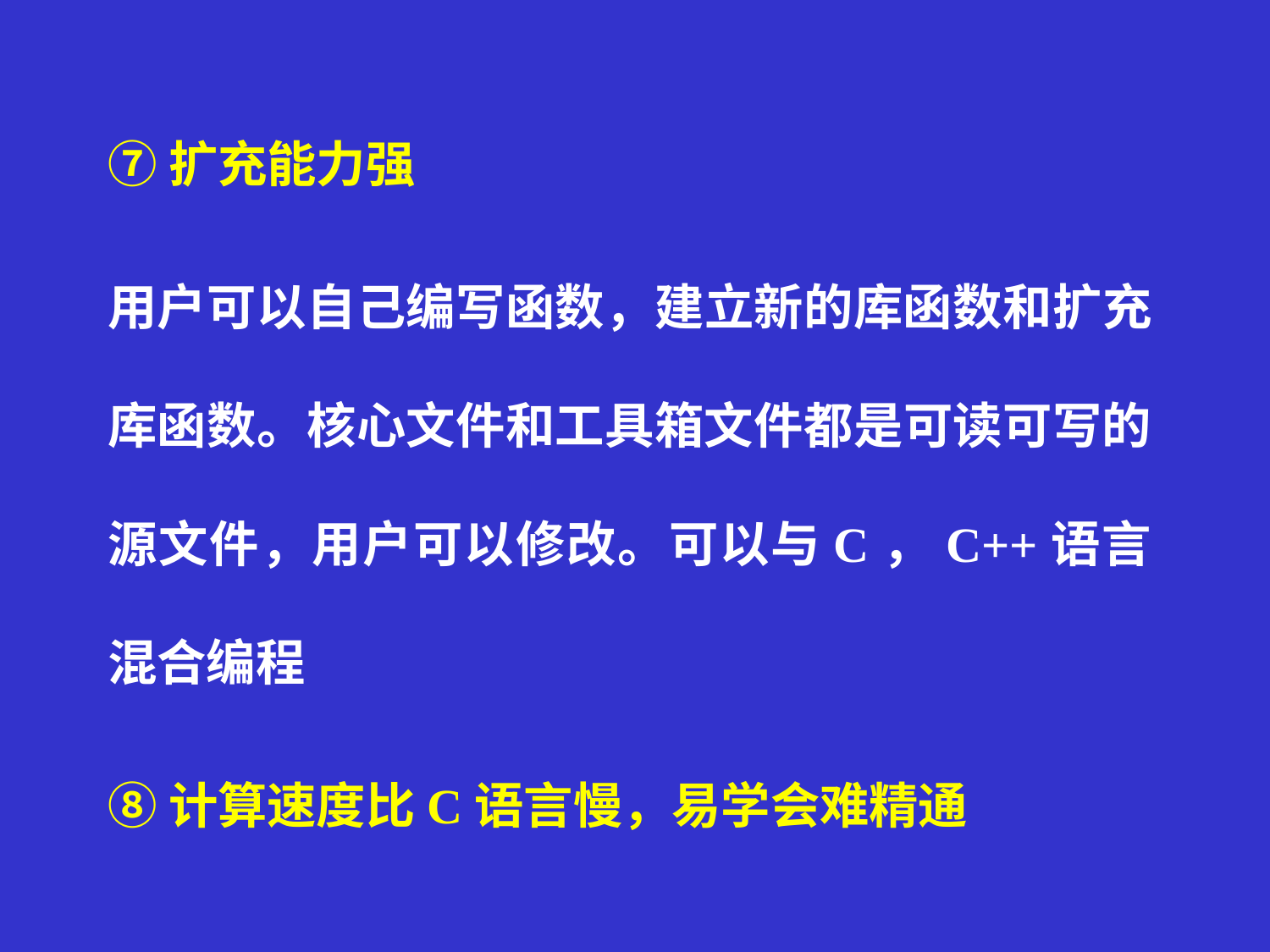

⑦扩充能力强
用户可以自己编写函数，建立新的库函数和扩充库函数。核心文件和工具箱文件都是可读可写的源文件，用户可以修改。可以与C，C++语言混合编程
⑧计算速度比C语言慢，易学会难精通